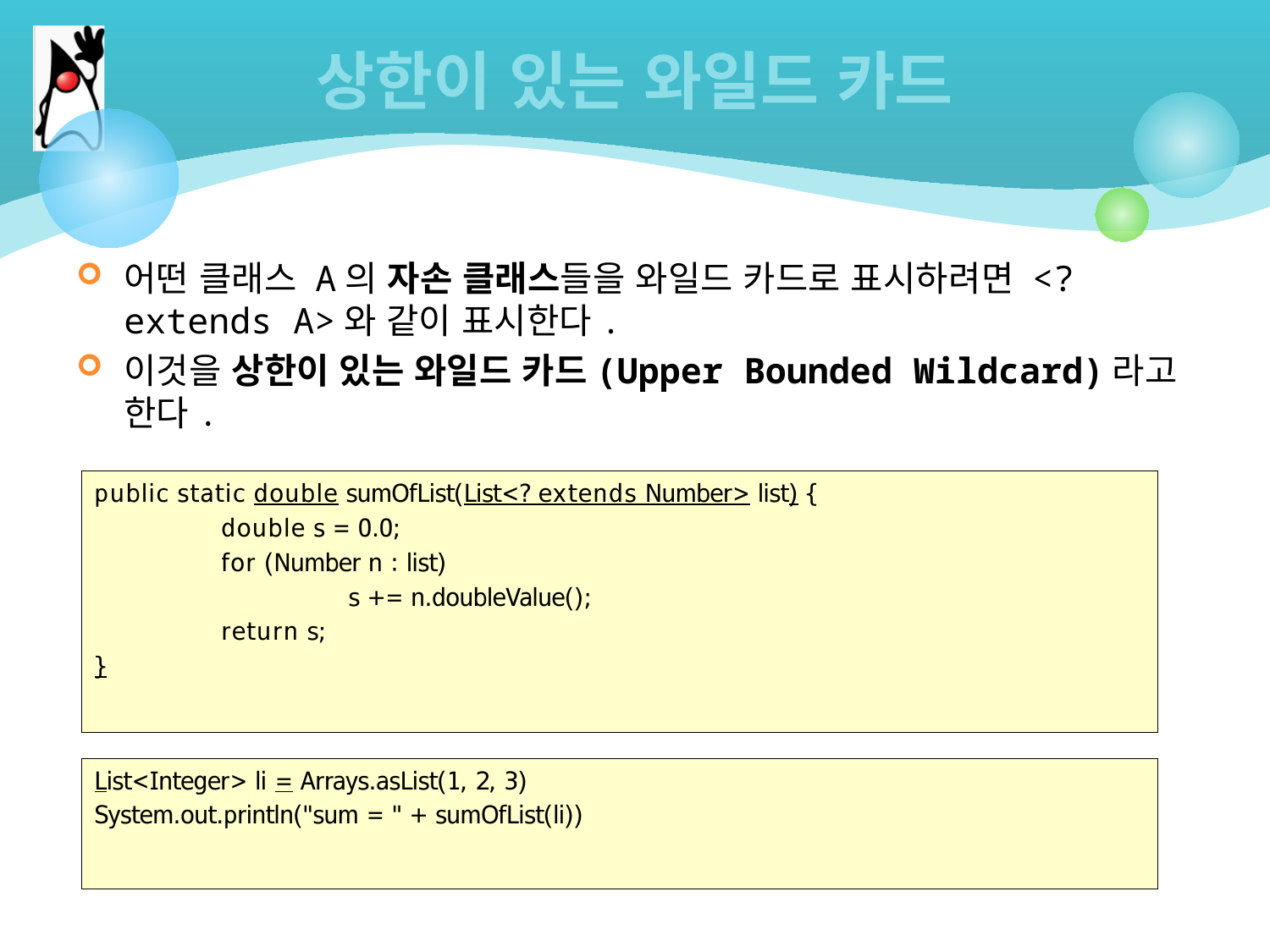

# 상한이 있는 와일드 카드
어떤 클래스 A의 자손 클래스들을 와일드 카드로 표시하려면 <? extends A>와 같이 표시한다.
이것을 상한이 있는 와일드 카드(Upper Bounded Wildcard)라고 한다.

public static double sumOfList(List<? extends Number> list) {
	double s = 0.0;
	for (Number n : list)
		s += n.doubleValue();
	return s;
}
List<Integer> li = Arrays.asList(1, 2, 3)
System.out.println("sum = " + sumOfList(li))